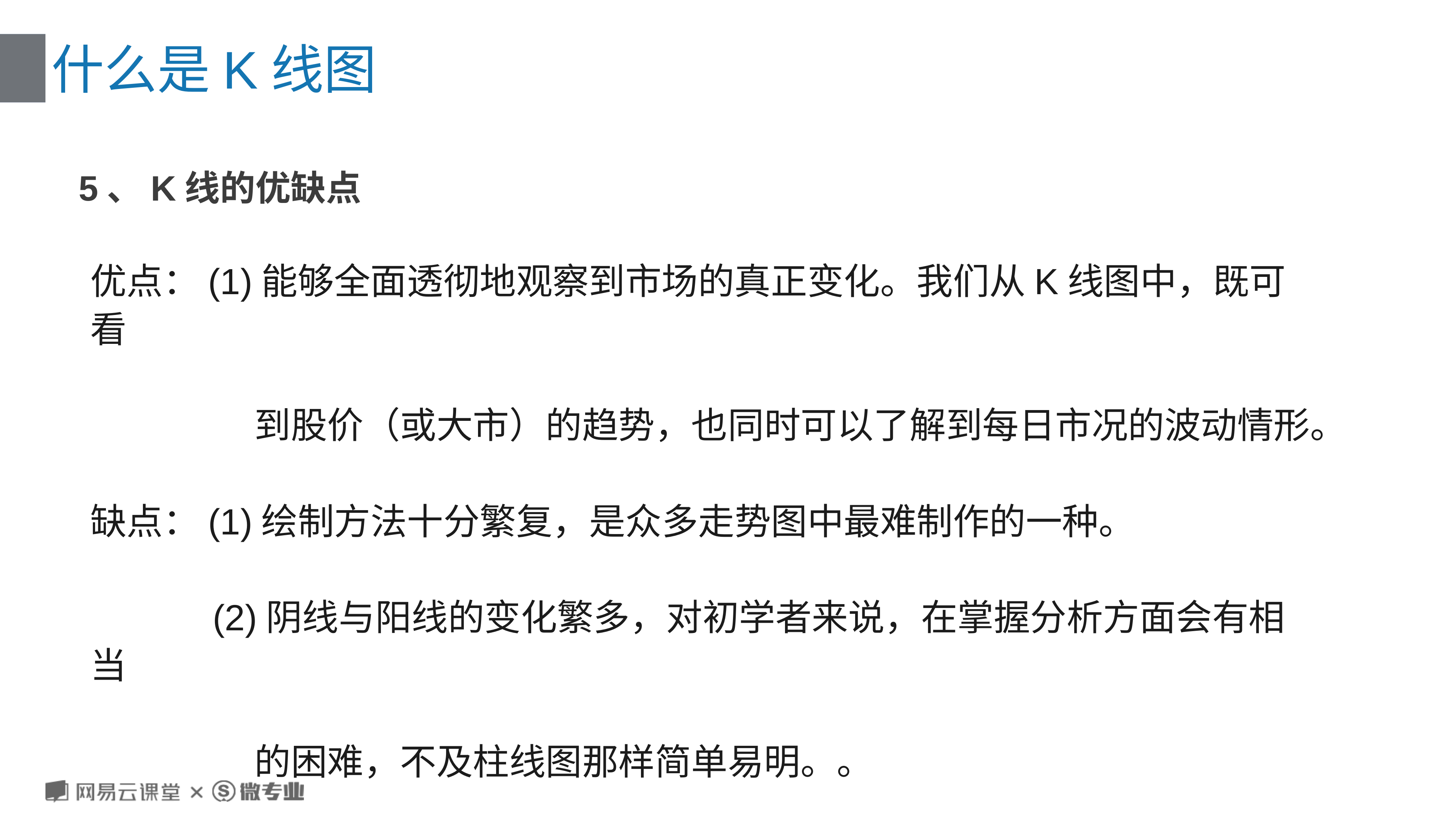

# 什么是K线图
5、K线的优缺点

优点：(1)能够全面透彻地观察到市场的真正变化。我们从K线图中，既可看

                   到股价（或大市）的趋势，也同时可以了解到每日市况的波动情形。

缺点：(1)绘制方法十分繁复，是众多走势图中最难制作的一种。

　　     (2)阴线与阳线的变化繁多，对初学者来说，在掌握分析方面会有相当

                   的困难，不及柱线图那样简单易明。。